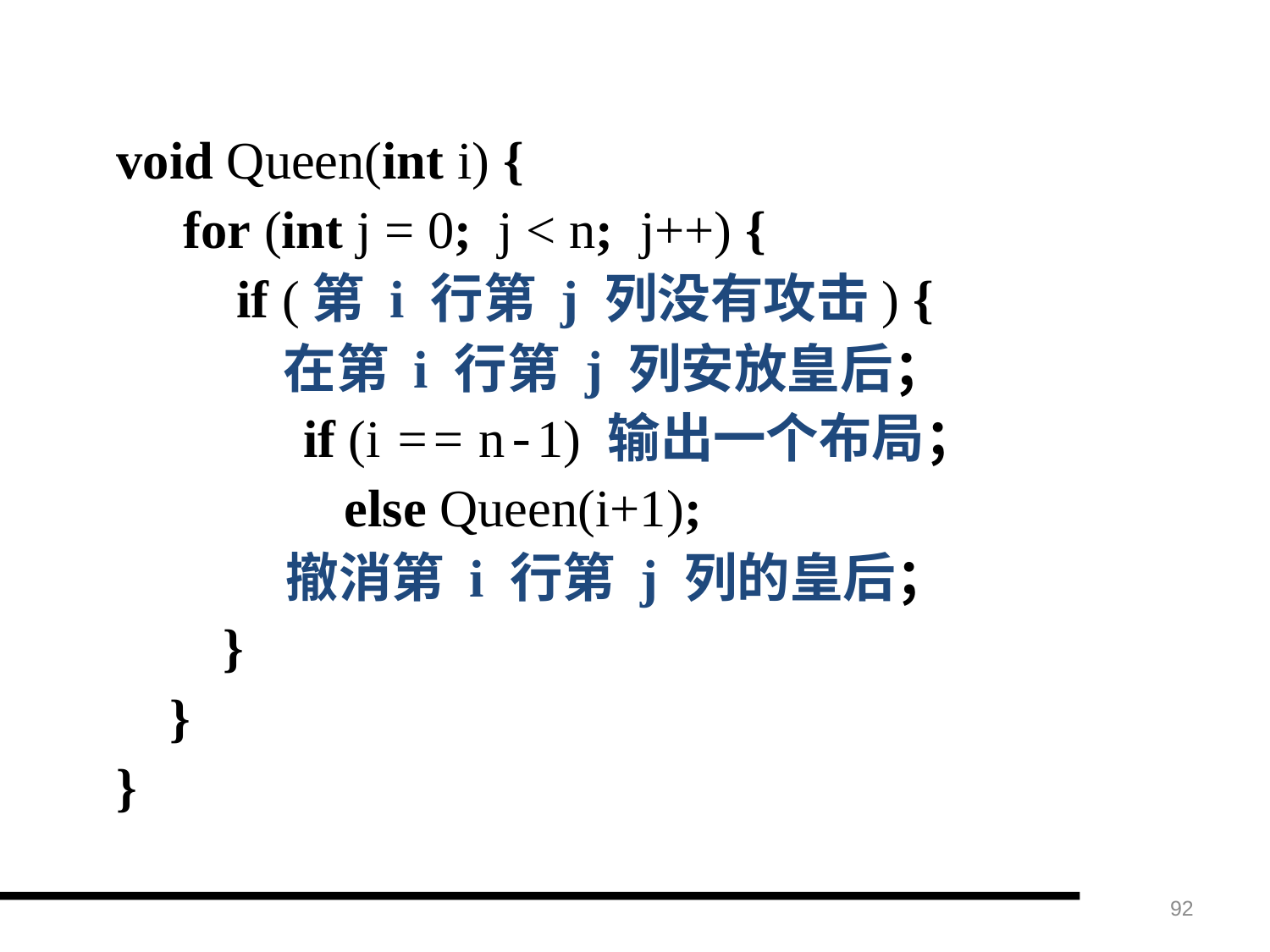

void Queen(int i) {
     for (int j = 0;  j < n;  j++) {
         if (第 i 行第 j 列没有攻击) {
             在第 i 行第 j 列安放皇后；
              if (i == n-1) 输出一个布局；
  		    else Queen(i+1);
             撤消第 i 行第 j 列的皇后；
        }
    }
}
92